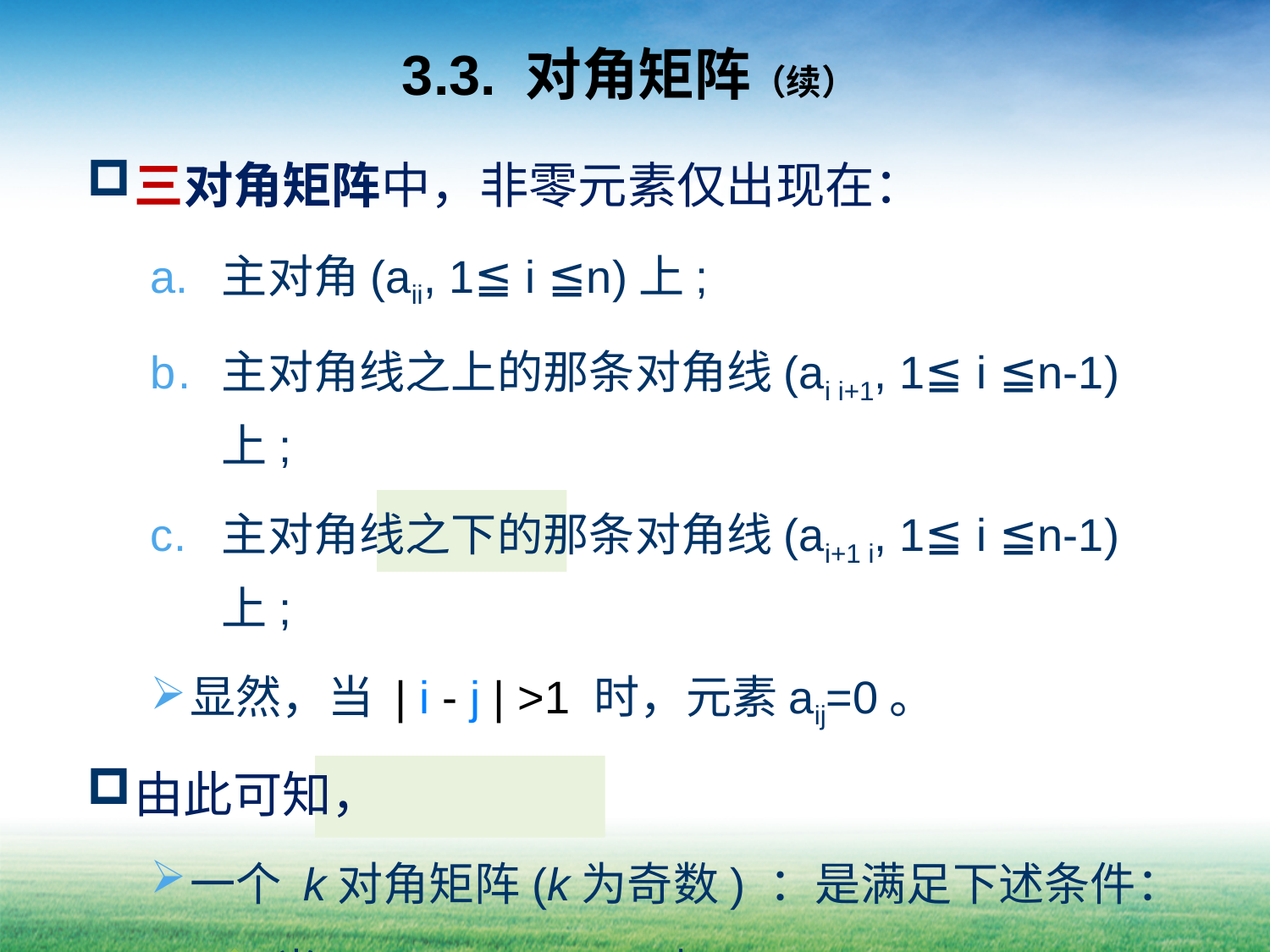

# 3.3. 对角矩阵（续）
三对角矩阵中，非零元素仅出现在：
主对角(aii, 1≦ i ≦n)上;
主对角线之上的那条对角线(ai i+1, 1≦ i ≦n-1)上;
主对角线之下的那条对角线(ai+1 i, 1≦ i ≦n-1)上;
显然，当 | i - j | >1 时，元素aij=0。
由此可知，
一个 k对角矩阵(k为奇数) ：是满足下述条件：
 当 | i - j | > (k-1)/2  时， aij=0。